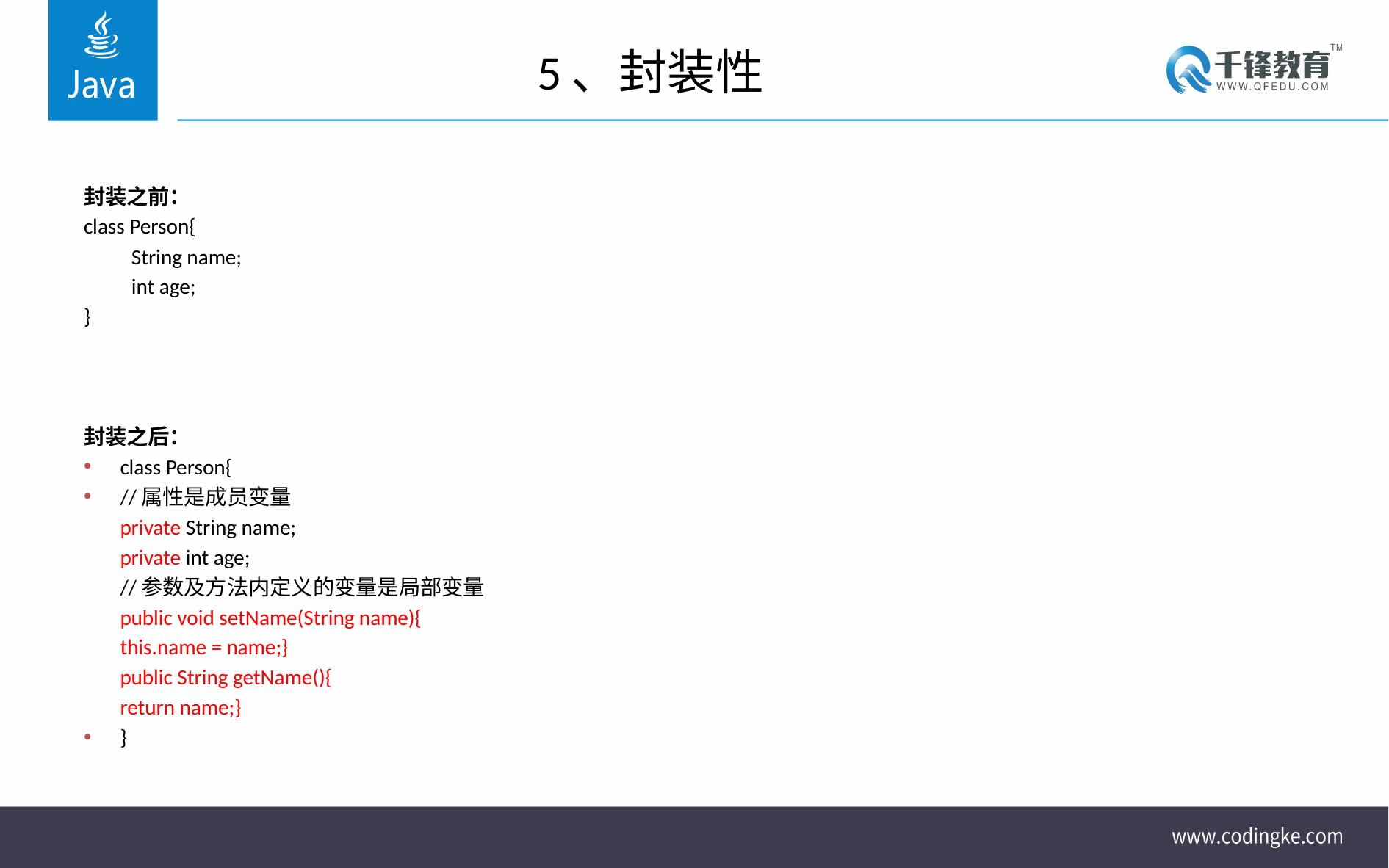

# 5、封装性
封装之前：
class Person{
	String name;
	int age;
}

封装之后：
class Person{
//属性是成员变量
	private String name;
	private int age;
	//参数及方法内定义的变量是局部变量
	public void setName(String name){
		this.name = name;}
	public String getName(){
		return name;}
}